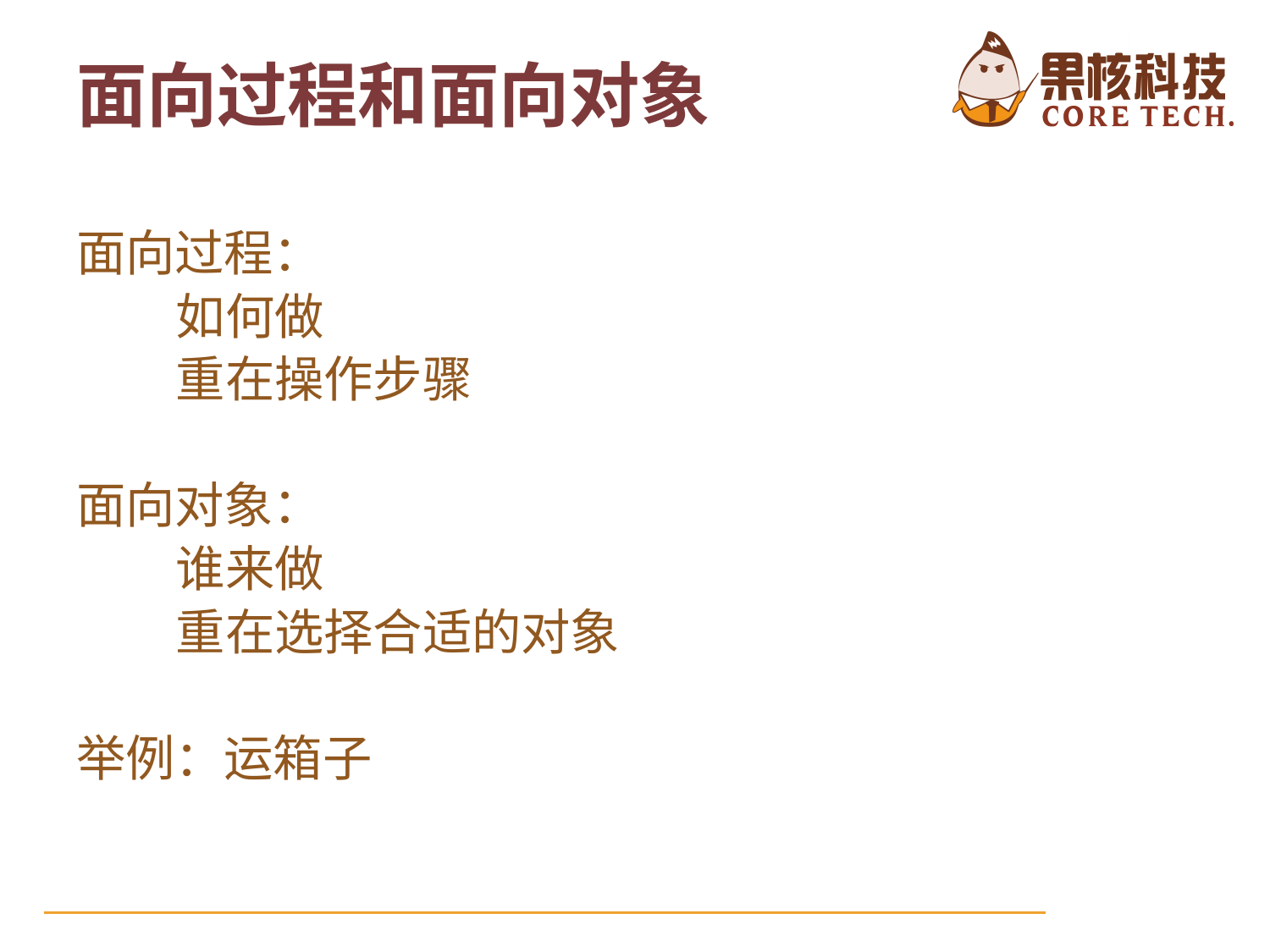

面向过程和面向对象
面向过程：
        如何做
        重在操作步骤

面向对象：
        谁来做
        重在选择合适的对象

举例：运箱子